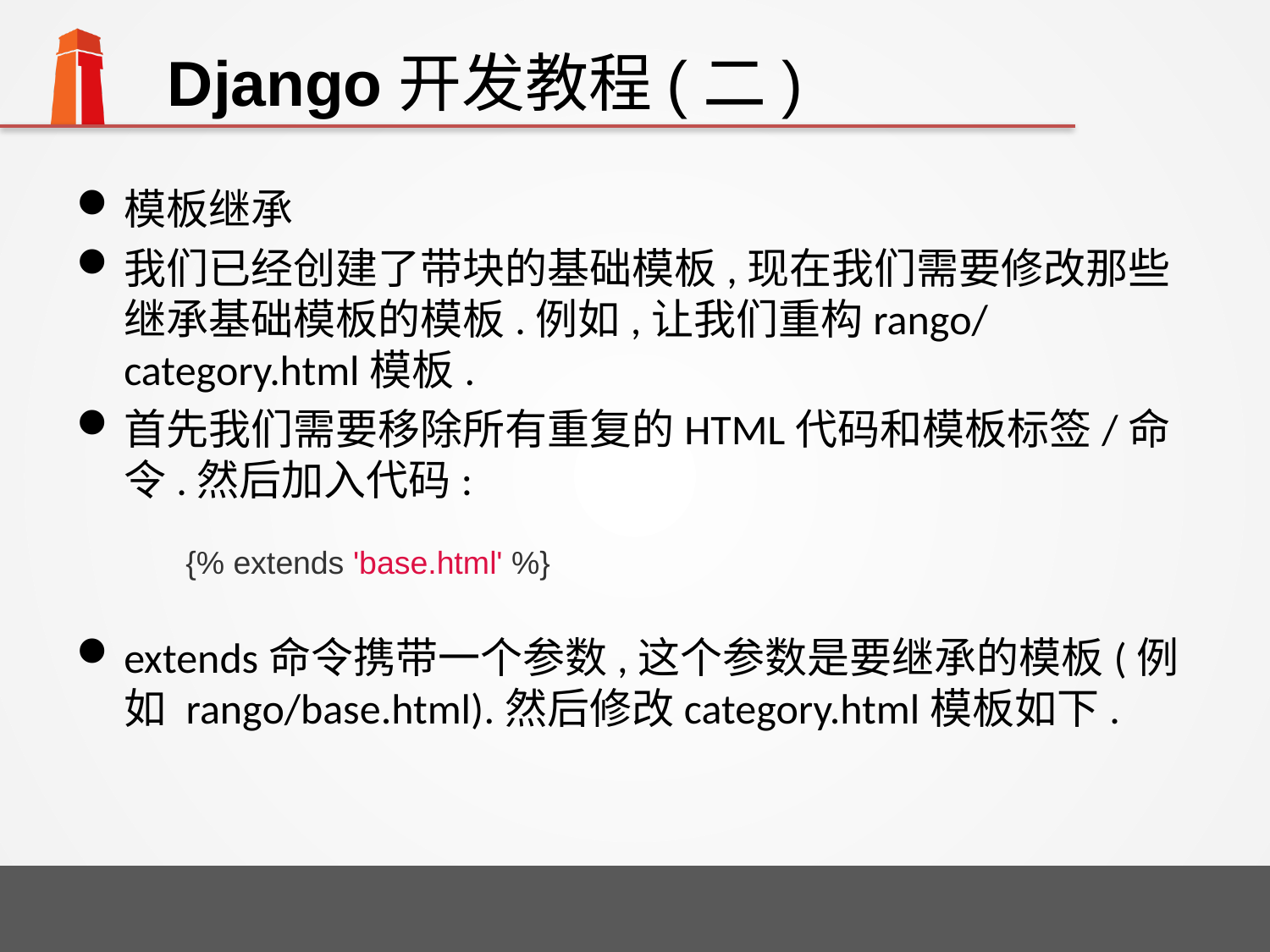

# Django开发教程(二)
模板继承
我们已经创建了带块的基础模板,现在我们需要修改那些继承基础模板的模板.例如,让我们重构rango/category.html模板.
首先我们需要移除所有重复的HTML代码和模板标签/命令.然后加入代码:

extends命令携带一个参数,这个参数是要继承的模板(例如 rango/base.html).然后修改category.html模板如下.
{% extends 'base.html' %}